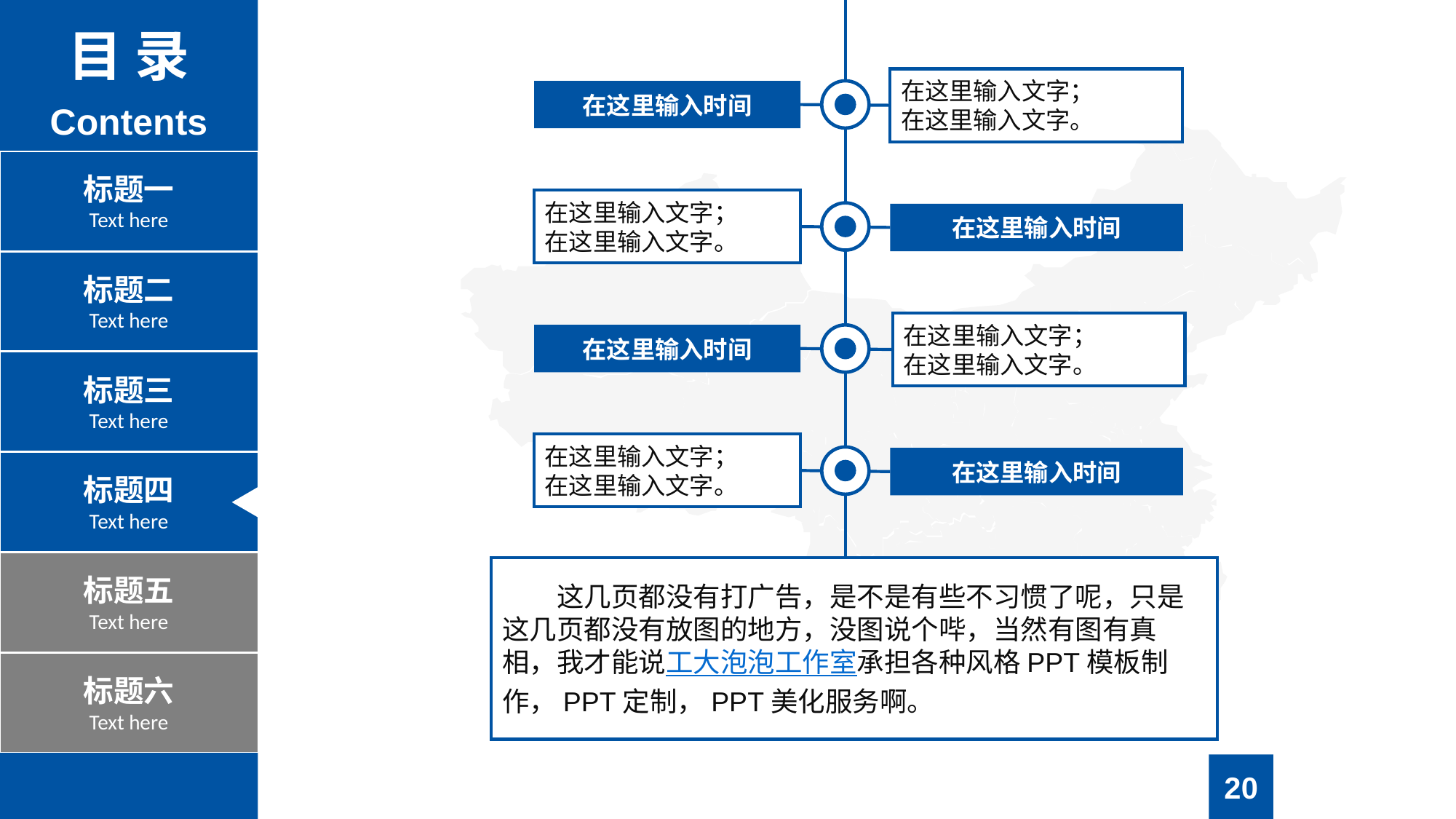

目 录
Contents
在这里输入文字；
在这里输入文字。
在这里输入时间

标题一
Text here
在这里输入文字；
在这里输入文字。

在这里输入时间
标题二
Text here
在这里输入文字；
在这里输入文字。
在这里输入时间

标题三
Text here
在这里输入文字；
在这里输入文字。

在这里输入时间
标题四
Text here

标题五
Text here
这几页都没有打广告，是不是有些不习惯了呢，只是这几页都没有放图的地方，没图说个哔，当然有图有真相，我才能说工大泡泡工作室承担各种风格PPT模板制作，PPT定制，PPT美化服务啊。
标题六
Text here
20